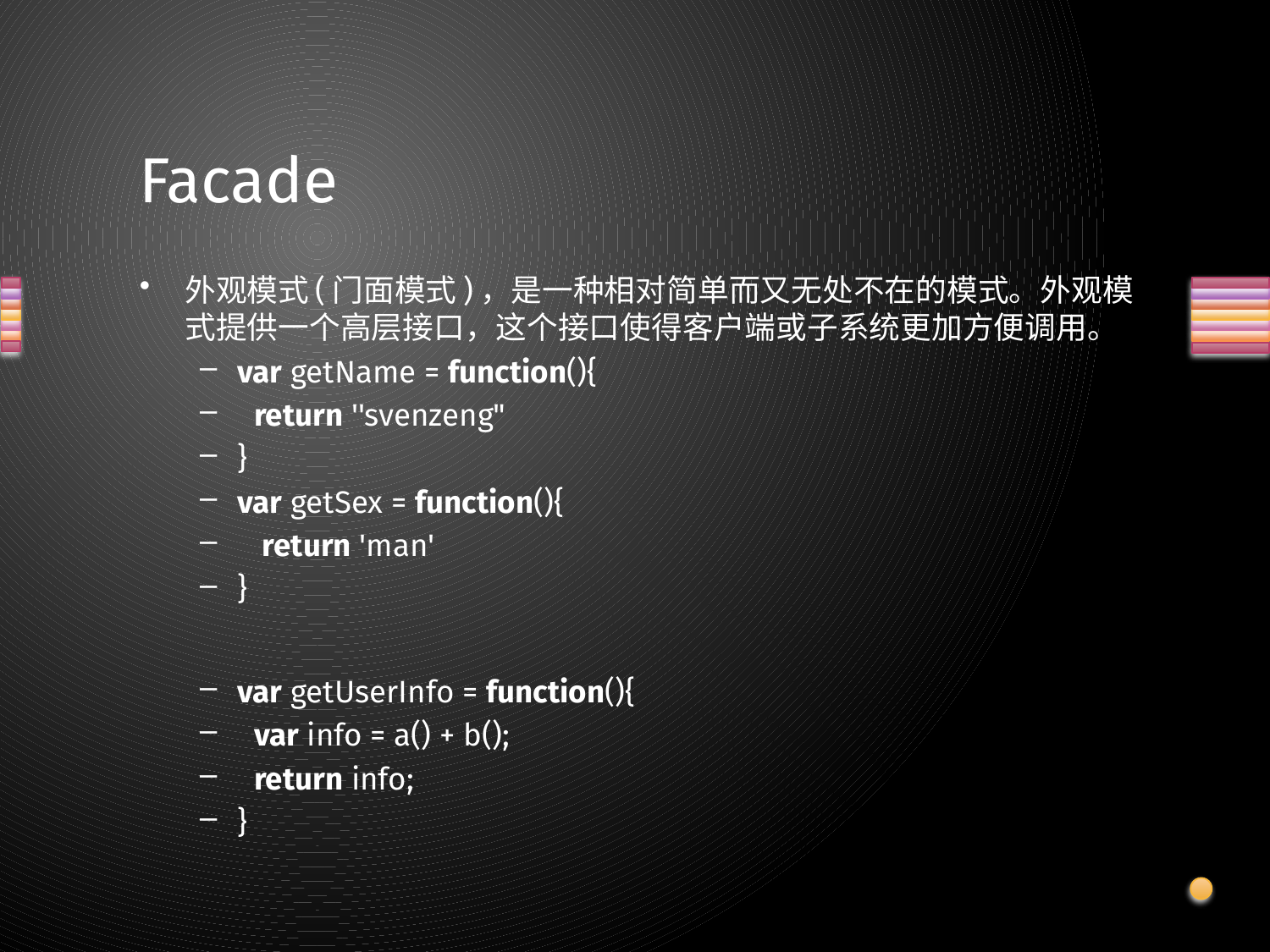

# Facade
外观模式(门面模式)，是一种相对简单而又无处不在的模式。外观模式提供一个高层接口，这个接口使得客户端或子系统更加方便调用。
var getName = function(){
  return ''svenzeng"
}
var getSex = function(){
   return 'man'
}

var getUserInfo = function(){
  var info = a() + b();
  return info;
}